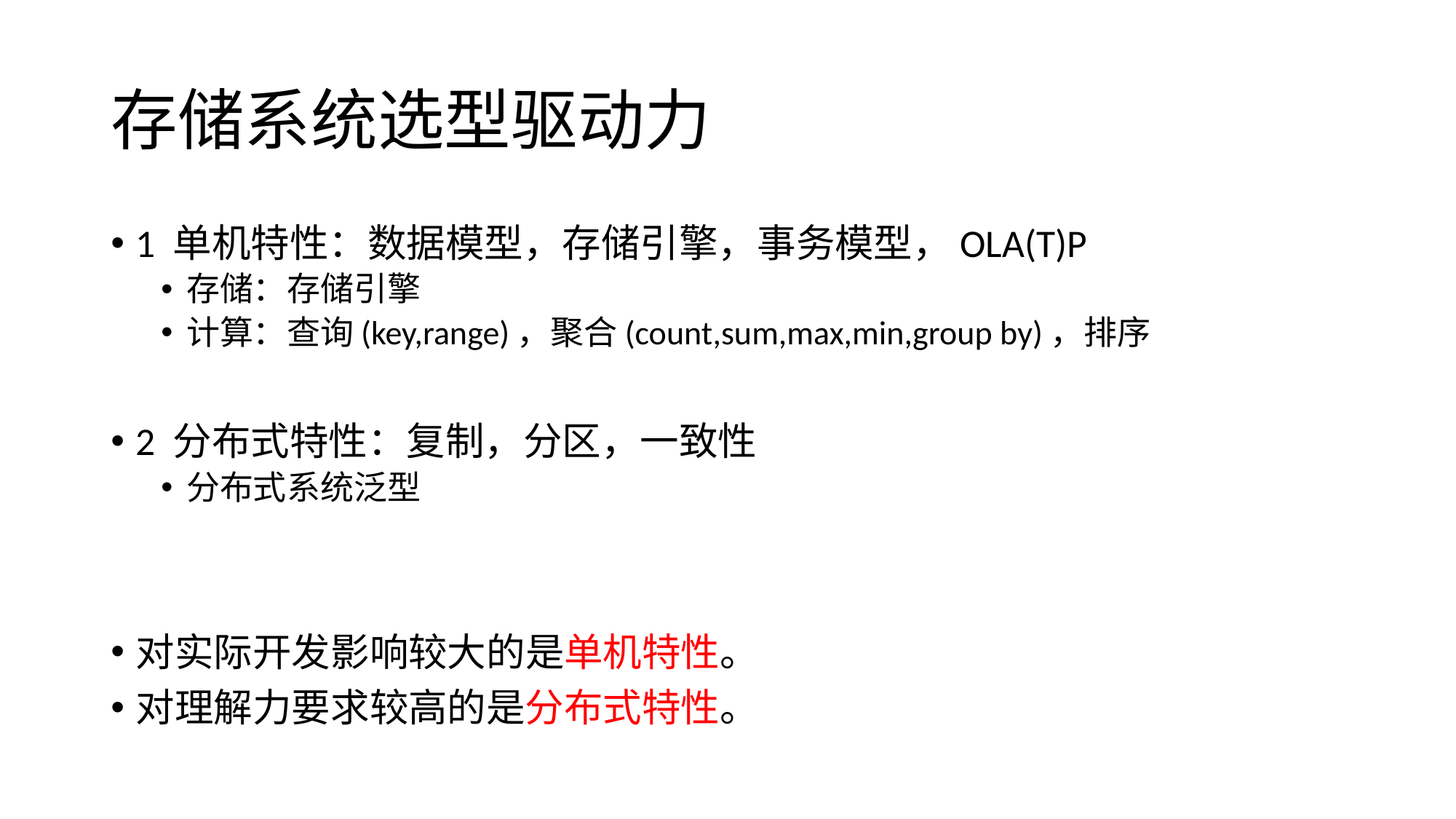

# 存储系统选型驱动力
1 单机特性：数据模型，存储引擎，事务模型，OLA(T)P
存储：存储引擎
计算：查询(key,range)，聚合(count,sum,max,min,group by)，排序

2 分布式特性：复制，分区，一致性
分布式系统泛型

对实际开发影响较大的是单机特性。
对理解力要求较高的是分布式特性。